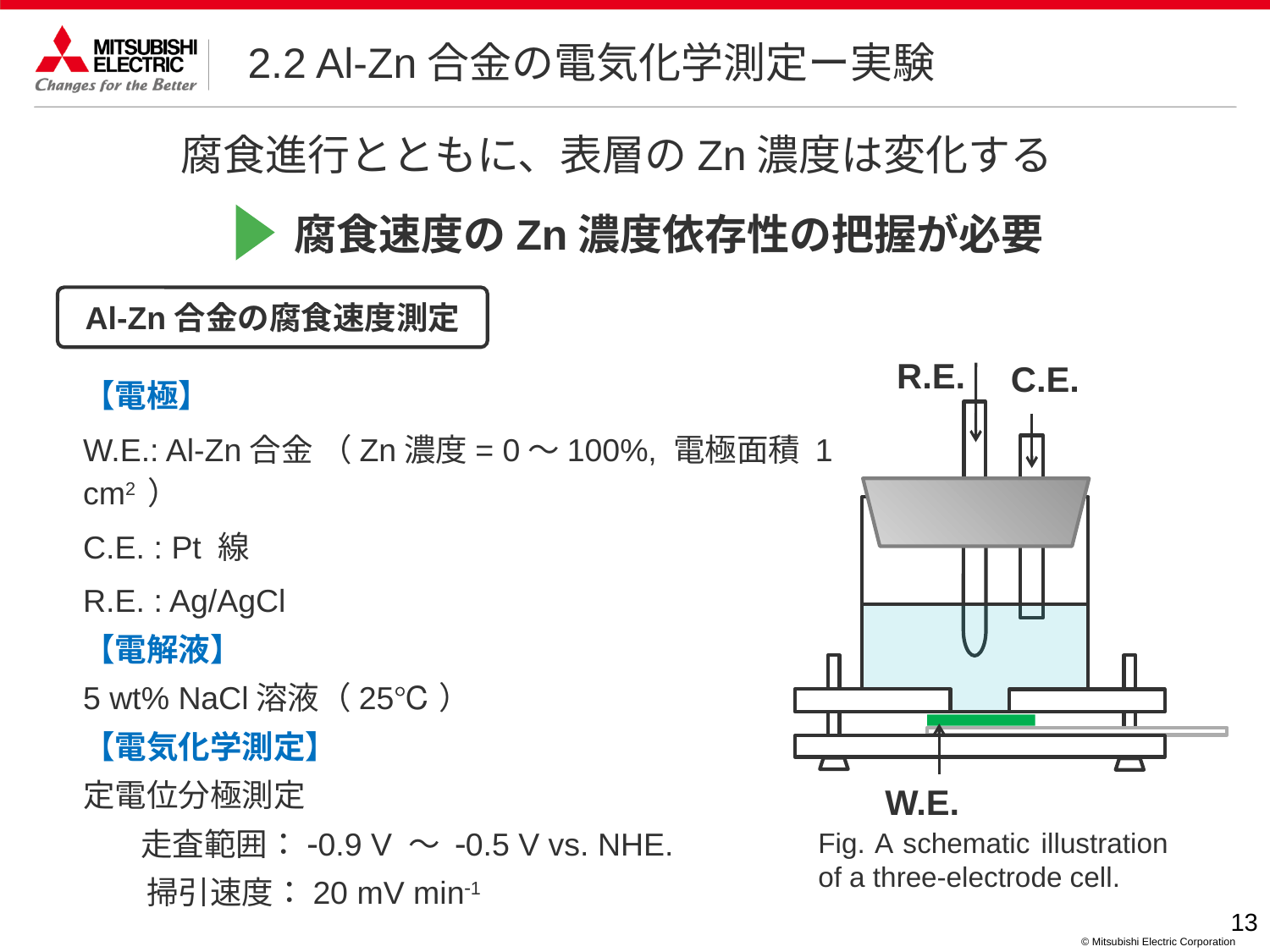

# 2.2 Al-Zn合金の電気化学測定ー実験
腐食進行とともに、表層のZn濃度は変化する
腐食速度のZn濃度依存性の把握が必要

Al-Zn合金の腐食速度測定
R.E.
C.E.

W.E.
【電極】
W.E.: Al-Zn合金 （Zn濃度= 0～100%, 電極面積 1 cm2 ）
C.E. : Pt 線
R.E. : Ag/AgCl
【電解液】
5 wt% NaCl溶液（25℃）
【電気化学測定】
定電位分極測定
       走査範囲：−0.9 V ～ −0.5 V vs. NHE.
　　掃引速度：20 mV min−1
Fig. A schematic illustration of a three-electrode cell.